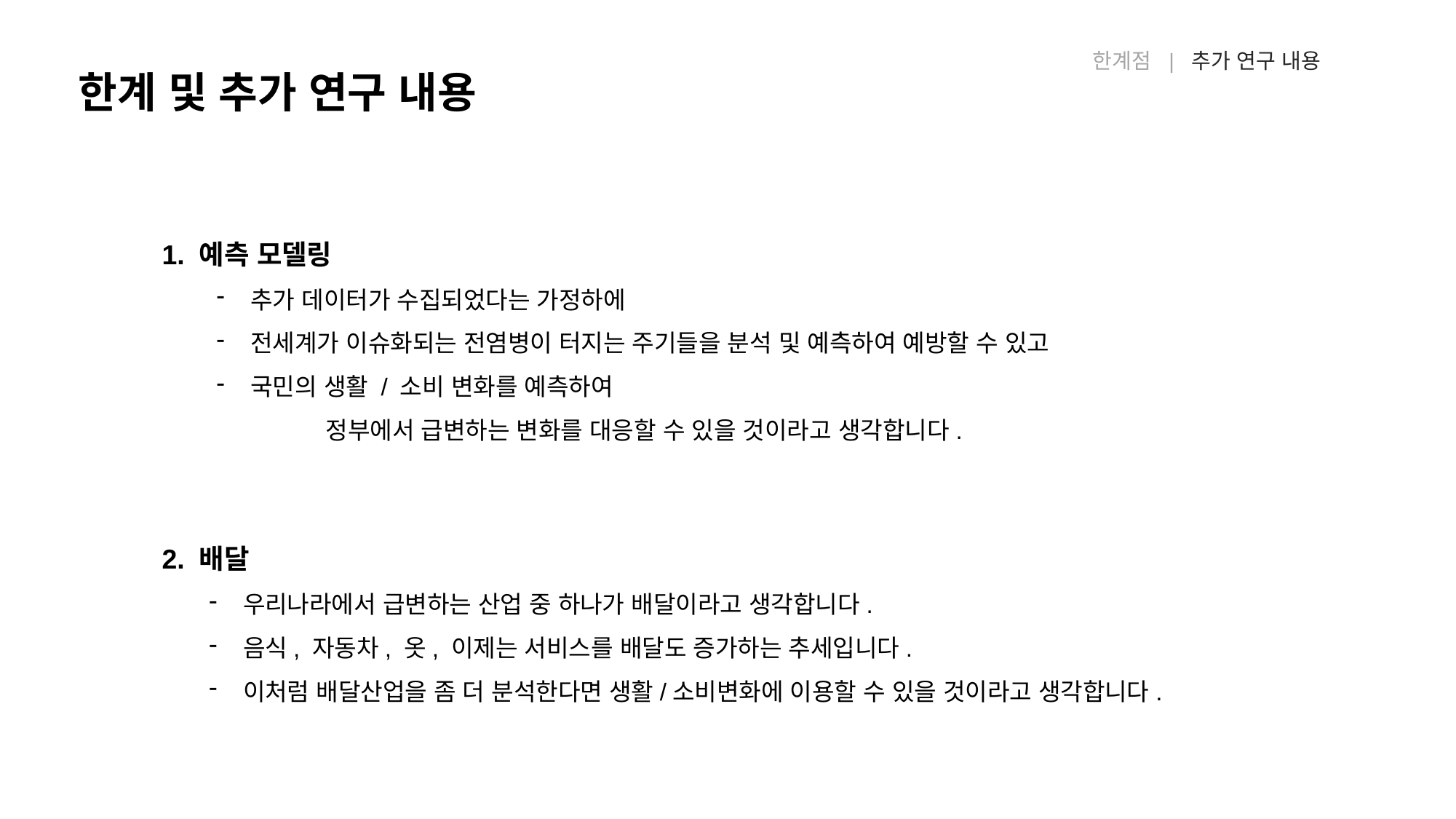

한계점  |  추가 연구 내용
한계 및 추가 연구 내용
1. 예측 모델링
추가 데이터가 수집되었다는 가정하에
전세계가 이슈화되는 전염병이 터지는 주기들을 분석 및 예측하여 예방할 수 있고
국민의 생활 / 소비 변화를 예측하여
	정부에서 급변하는 변화를 대응할 수 있을 것이라고 생각합니다.
 2. 배달
우리나라에서 급변하는 산업 중 하나가 배달이라고 생각합니다.
음식, 자동차, 옷, 이제는 서비스를 배달도 증가하는 추세입니다.
이처럼 배달산업을 좀 더 분석한다면 생활/소비변화에 이용할 수 있을 것이라고 생각합니다.